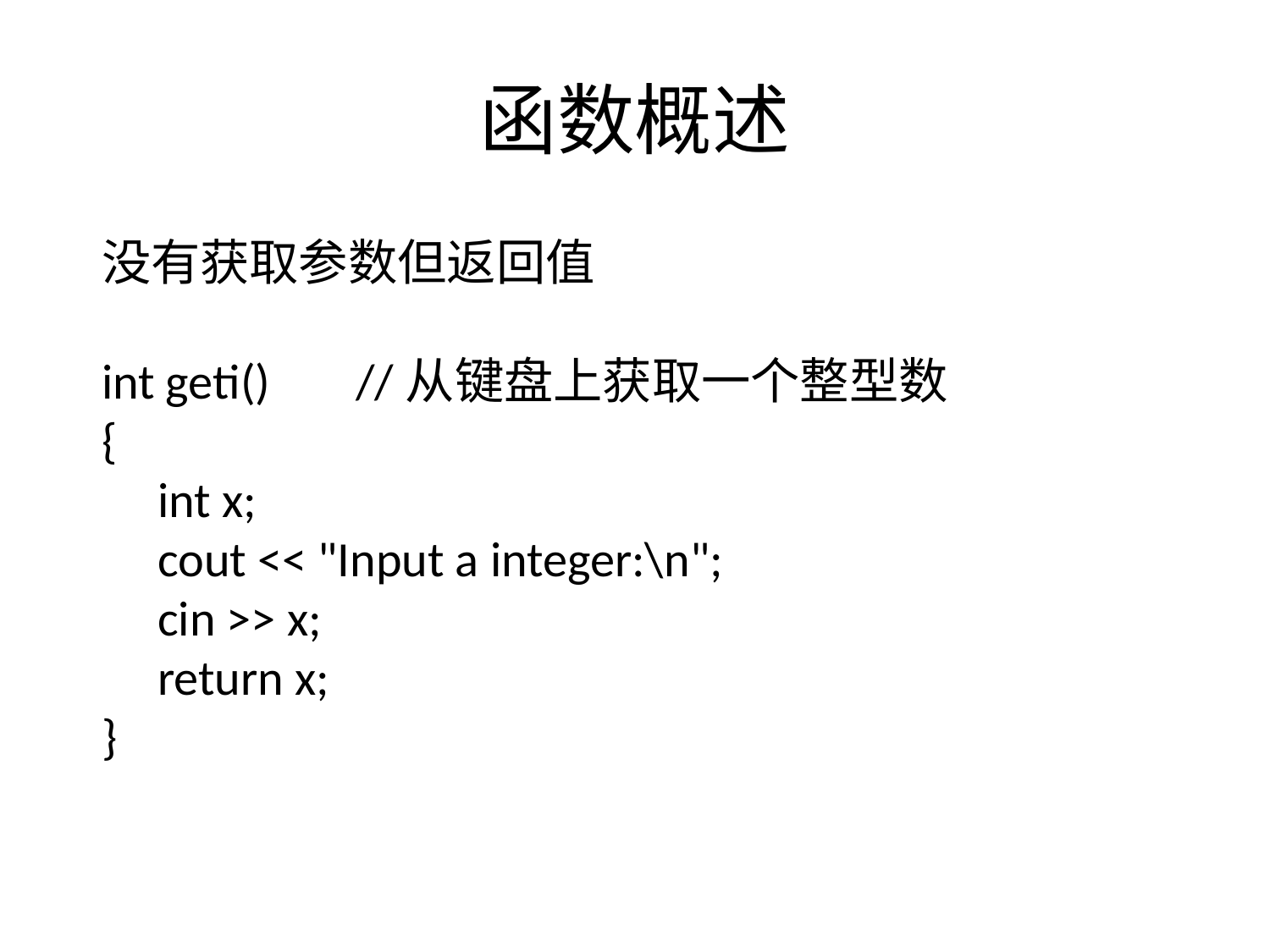

# 函数概述
没有获取参数但返回值

int geti()	//从键盘上获取一个整型数
{
     int x;
     cout << "Input a integer:\n";
     cin >> x;
     return x;
}